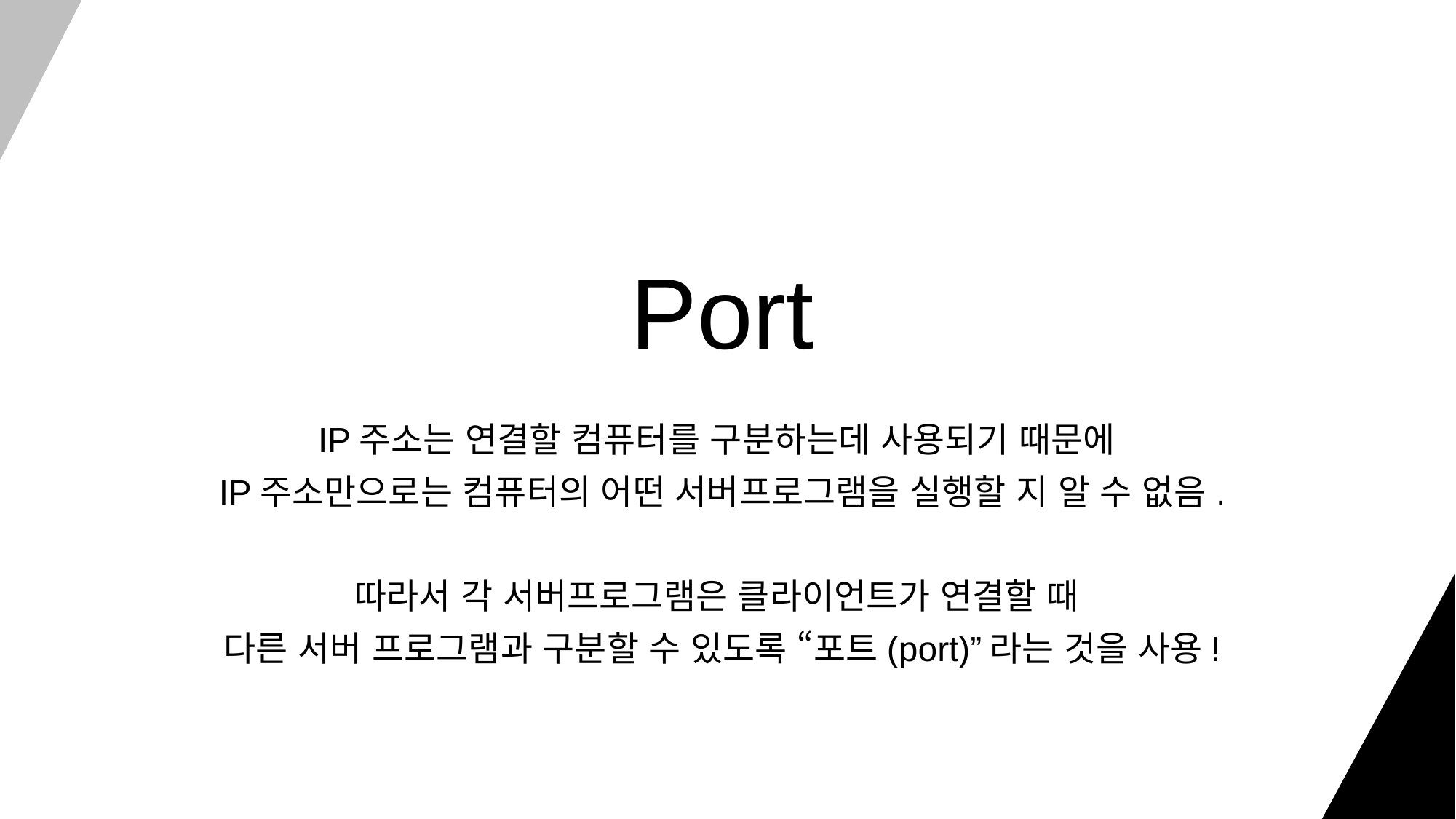

# Port
IP주소는 연결할 컴퓨터를 구분하는데 사용되기 때문에
IP주소만으로는 컴퓨터의 어떤 서버프로그램을 실행할 지 알 수 없음.

따라서 각 서버프로그램은 클라이언트가 연결할 때
다른 서버 프로그램과 구분할 수 있도록 “포트(port)”라는 것을 사용!